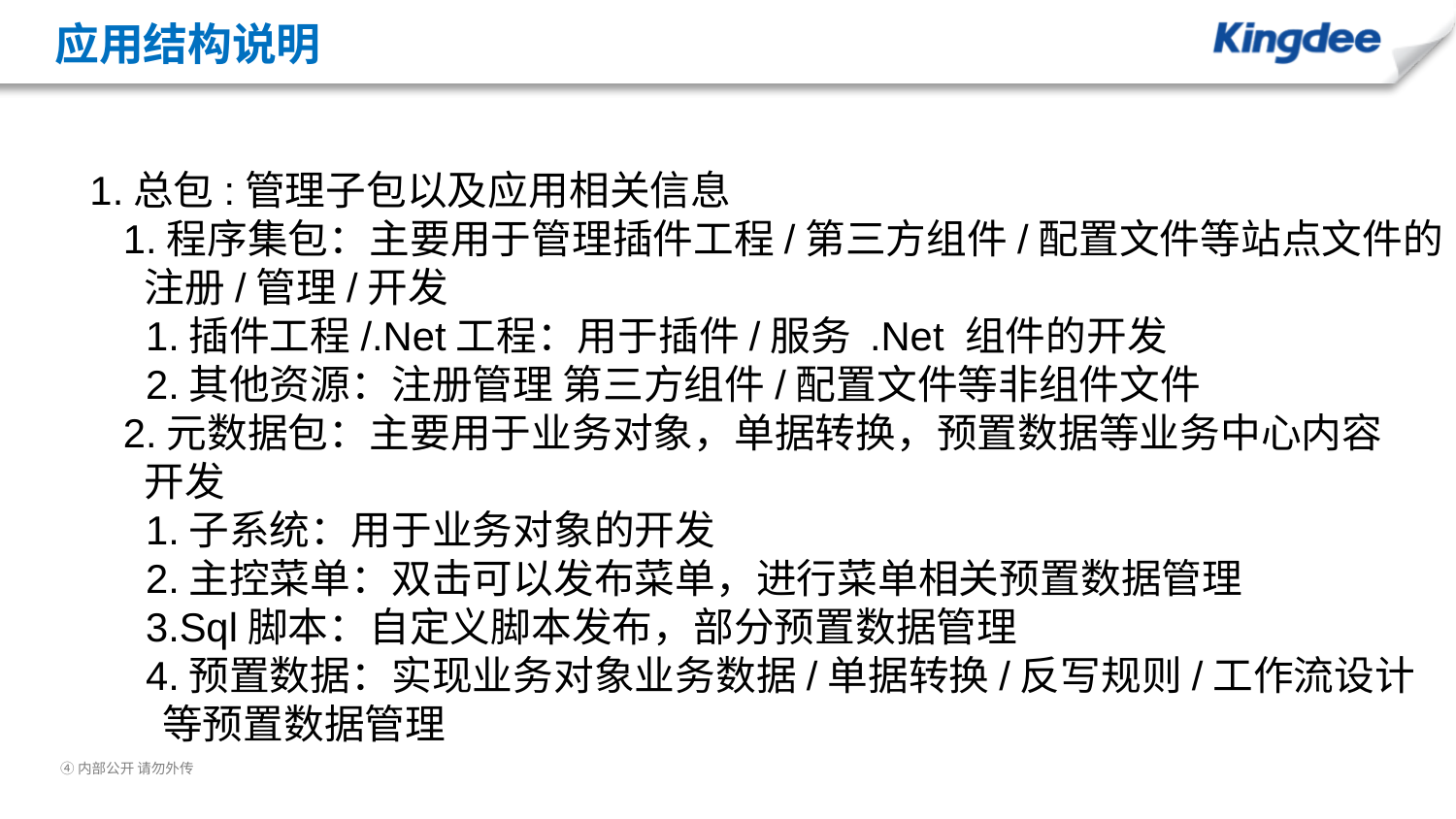

# 应用结构说明
1.总包:管理子包以及应用相关信息
   1.程序集包：主要用于管理插件工程/第三方组件/配置文件等站点文件的
     注册/管理/开发
     1.插件工程/.Net工程：用于插件/服务 .Net 组件的开发
     2.其他资源：注册管理 第三方组件/配置文件等非组件文件
   2.元数据包：主要用于业务对象，单据转换，预置数据等业务中心内容
     开发
     1.子系统：用于业务对象的开发
     2.主控菜单：双击可以发布菜单，进行菜单相关预置数据管理
     3.Sql脚本：自定义脚本发布，部分预置数据管理
     4.预置数据：实现业务对象业务数据/单据转换/反写规则/工作流设计
       等预置数据管理